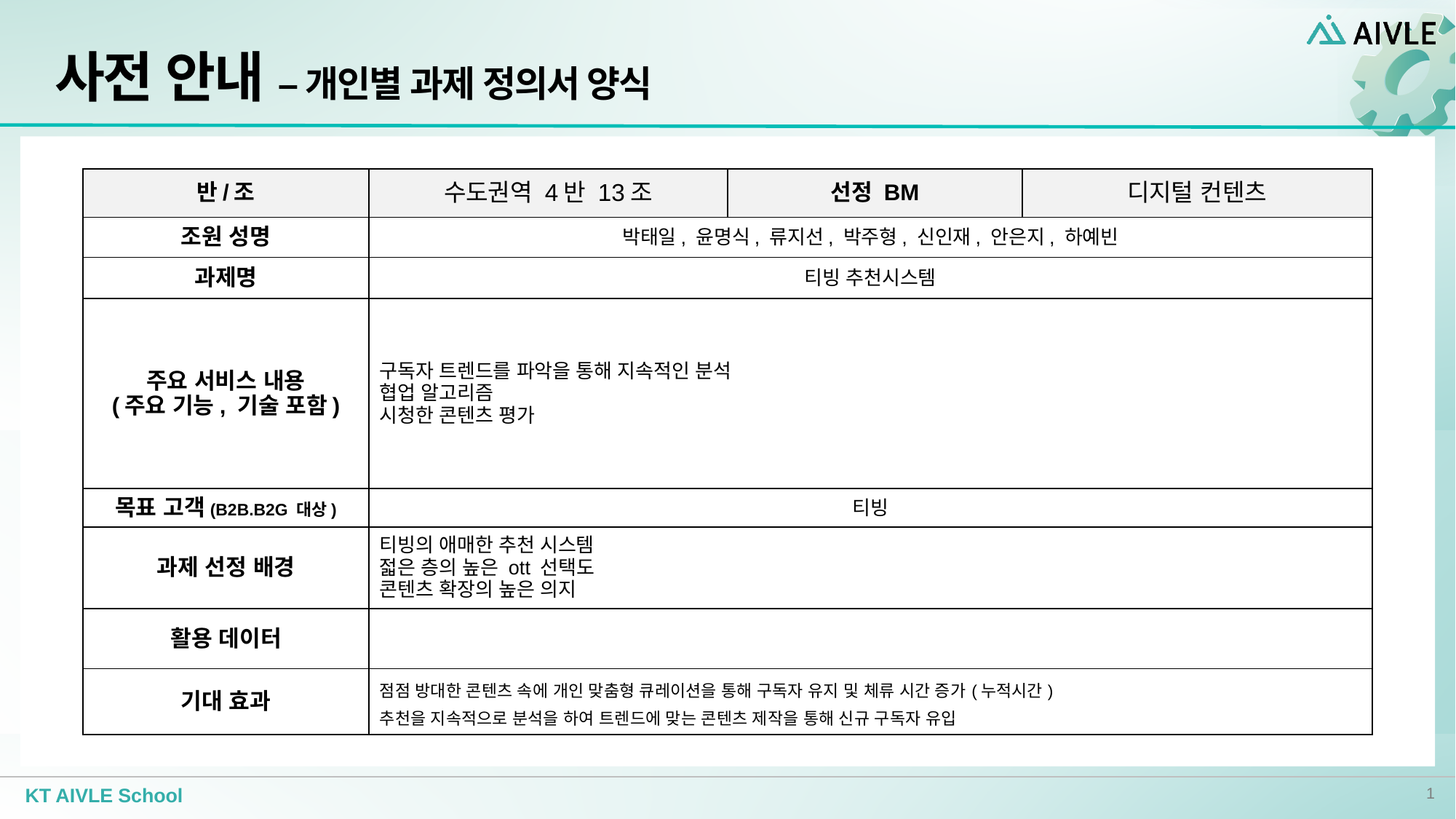

# 사전 안내 – 개인별 과제 정의서 양식
| 반/조 | 수도권역 4반 13조 | 선정 BM | 디지털 컨텐츠 |
| --- | --- | --- | --- |
| 조원 성명 | 박태일, 윤명식, 류지선, 박주형, 신인재, 안은지, 하예빈 |  |  |
| 과제명 | 티빙 추천시스템 |  |  |
| 주요 서비스 내용 (주요 기능, 기술 포함) | 구독자 트렌드를 파악을 통해 지속적인 분석 협업 알고리즘 시청한 콘텐츠 평가 |  |  |
| 목표 고객(B2B.B2G 대상) | 티빙 |  |  |
| 과제 선정 배경 | 티빙의 애매한 추천 시스템 젋은 층의 높은 ott 선택도 콘텐츠 확장의 높은 의지 |  |  |
| 활용 데이터 |  |  |  |
| 기대 효과 | 점점 방대한 콘텐츠 속에 개인 맞춤형 큐레이션을 통해 구독자 유지 및 체류 시간 증가(누적시간) 추천을 지속적으로 분석을 하여 트렌드에 맞는 콘텐츠 제작을 통해 신규 구독자 유입 |  |  |